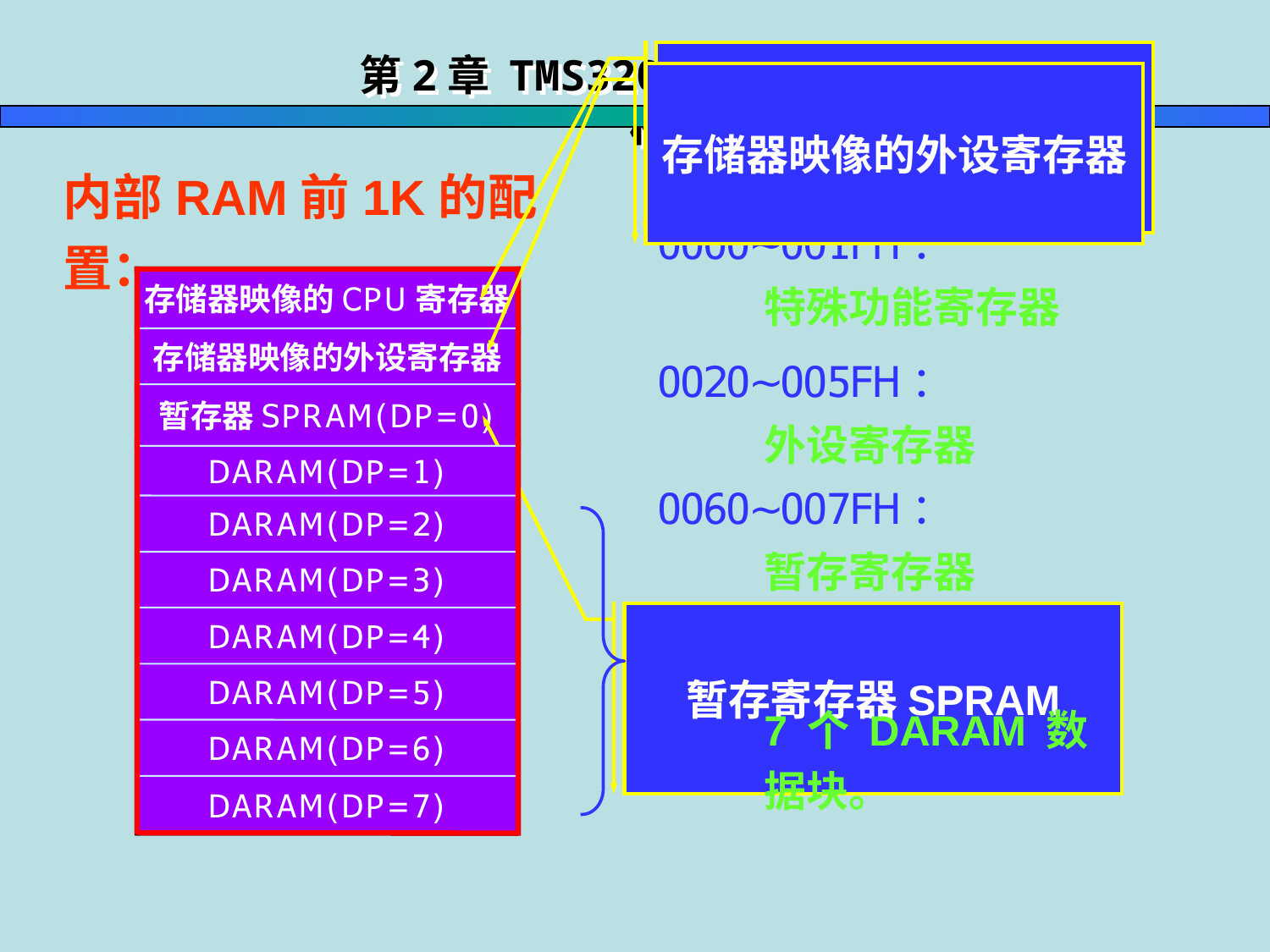

第2章 TMS320C54x的硬件结构
存储器映像的CPU寄存器，特殊功能寄存器
存储器映像的外设寄存器

内部RAM前1K的配置：
0000~001FH：
特殊功能寄存器

存储器映像的CPU寄存器

0000H~001FH

0200H~005FH

0060H~007FH

0080H~00FFH

0100H~017FH

0180H~01FFH

0200H~027FH

0280H~02FFH

0300H~037FH

0380H~03FFH

存储器映像的外设寄存器

0020~005FH：

暂存器SPRAM(DP=0)

外设寄存器

DARAM(DP=1)

DARAM(DP=2)

DARAM(DP=3)

DARAM(DP=4)

DARAM(DP=5)

DARAM(DP=6)

DARAM(DP=7)

0060~007FH：

暂存寄存器
暂存寄存器SPRAM
0080~03FFH：
7个DARAM数据块。
98